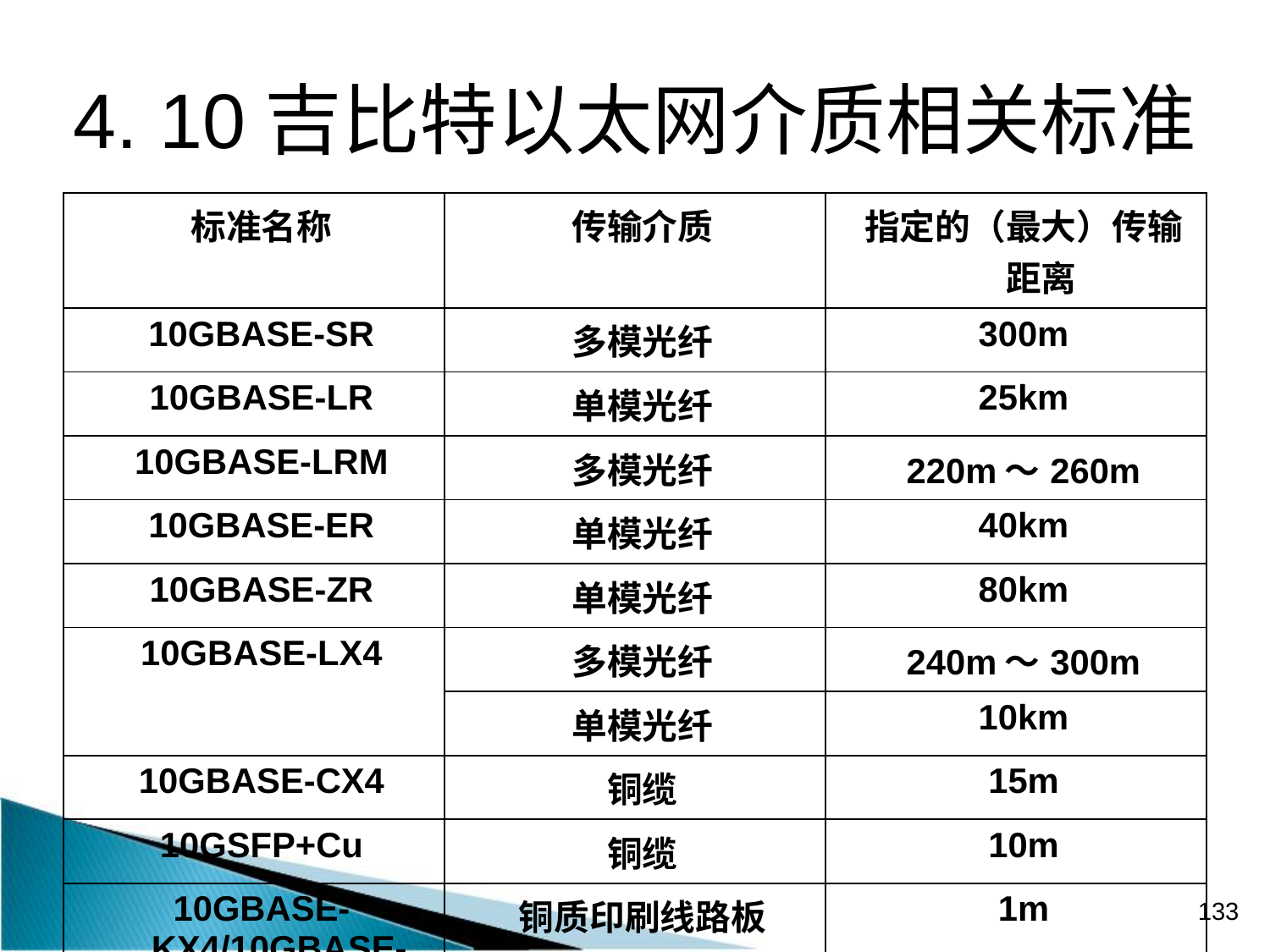

# 4. 10吉比特以太网介质相关标准
| 标准名称 | 传输介质 | 指定的（最大）传输距离 |
| --- | --- | --- |
| 10GBASE-SR | 多模光纤 | 300m |
| 10GBASE-LR | 单模光纤 | 25km |
| 10GBASE-LRM | 多模光纤 | 220m～260m |
| 10GBASE-ER | 单模光纤 | 40km |
| 10GBASE-ZR | 单模光纤 | 80km |
| 10GBASE-LX4 | 多模光纤 | 240m～300m |
|  | 单模光纤 | 10km |
| 10GBASE-CX4 | 铜缆 | 15m |
| 10GSFP+Cu | 铜缆 | 10m |
| 10GBASE-KX4/10GBASE-KR | 铜质印刷线路板 | 1m |
| 10GBASE-T | 屏蔽或非屏蔽双绞线 | 100m |
133